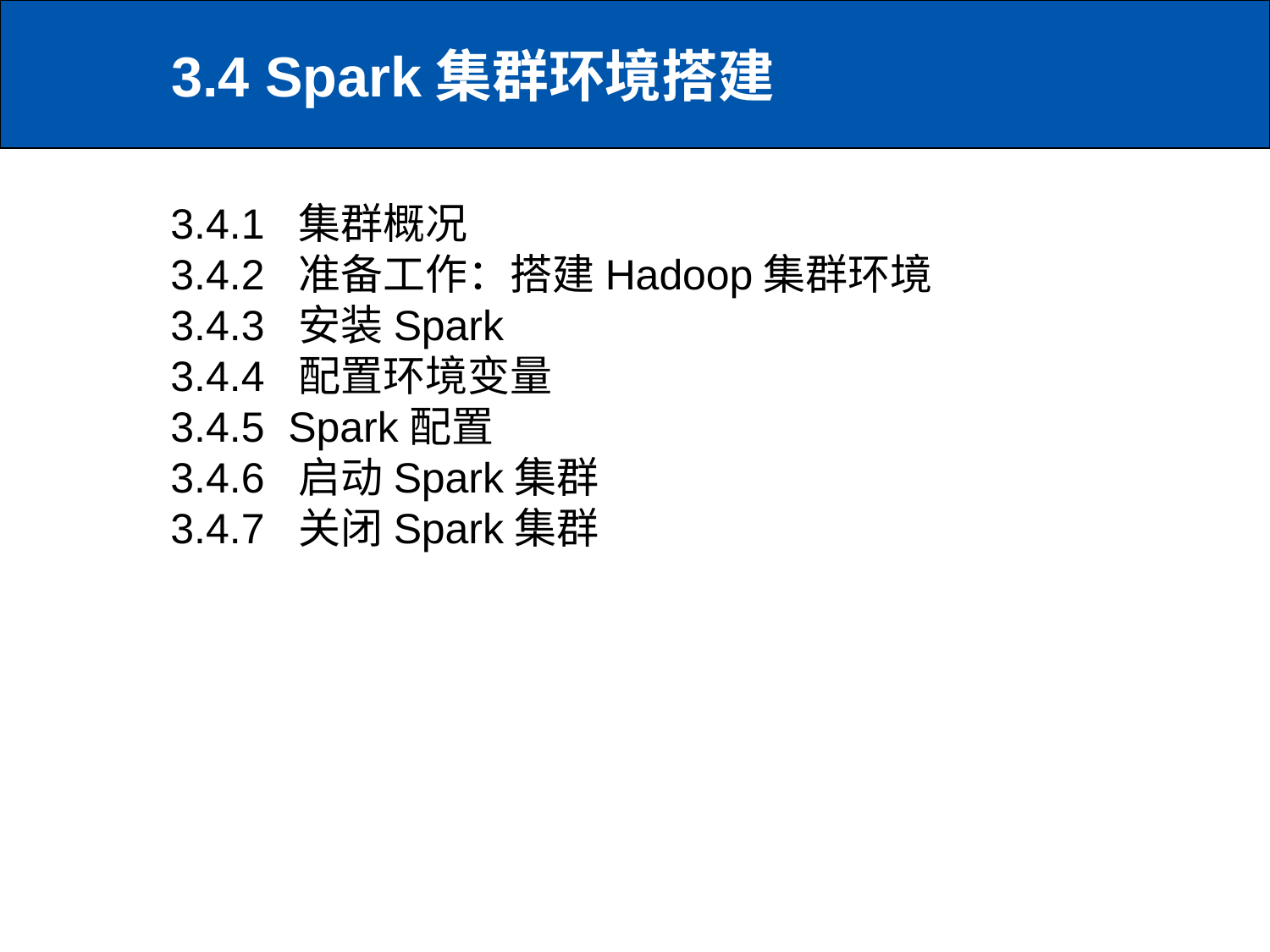

# 3.4 Spark集群环境搭建
3.4.1  集群概况
3.4.2  准备工作：搭建Hadoop集群环境
3.4.3  安装Spark
3.4.4  配置环境变量
3.4.5  Spark配置
3.4.6  启动Spark集群
3.4.7  关闭Spark集群